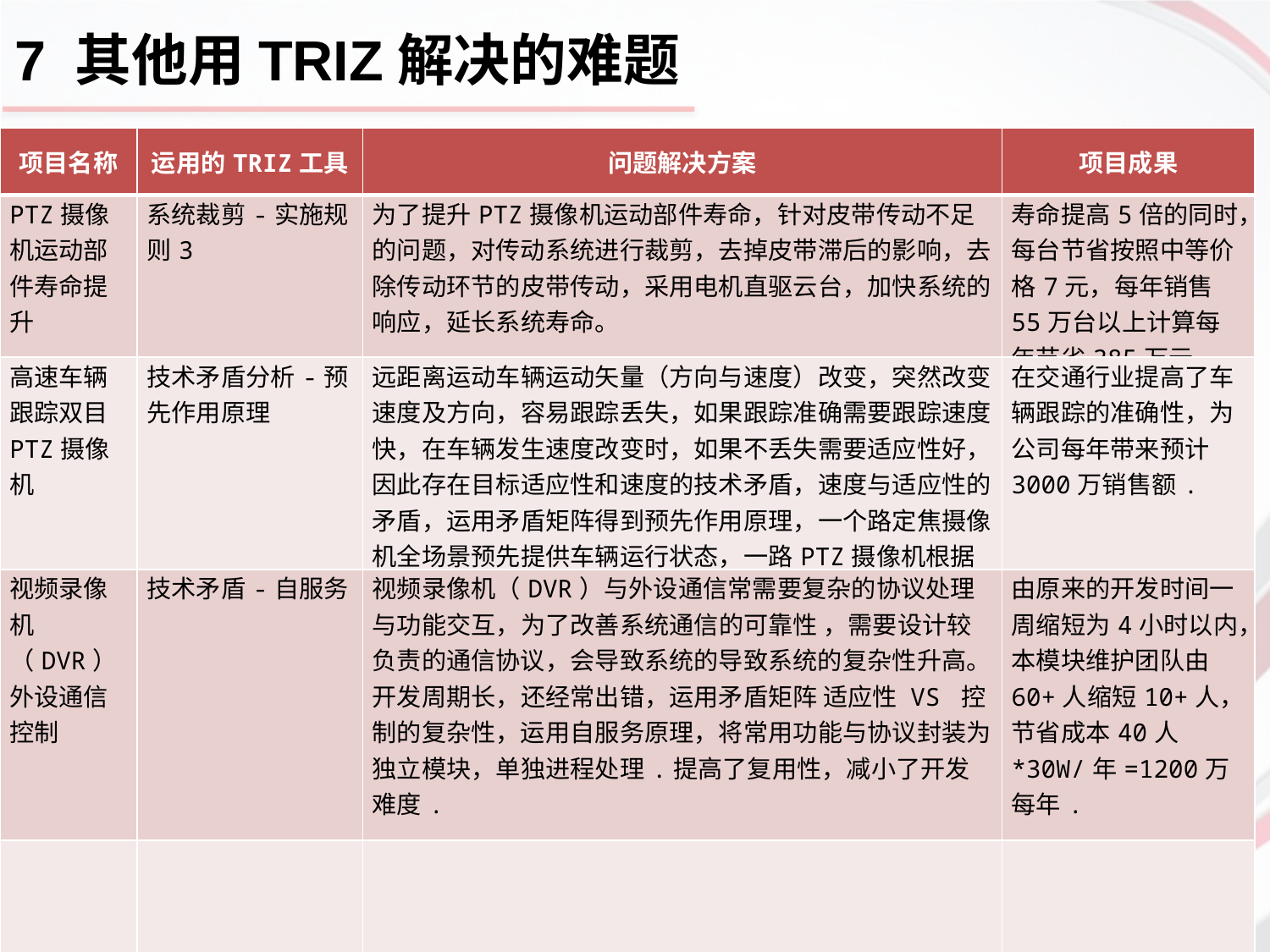

7 其他用TRIZ解决的难题
| 项目名称 | 运用的TRIZ工具 | 问题解决方案 | 项目成果 |
| --- | --- | --- | --- |
| PTZ摄像机运动部件寿命提升 | 系统裁剪-实施规则3 | 为了提升PTZ摄像机运动部件寿命，针对皮带传动不足的问题，对传动系统进行裁剪，去掉皮带滞后的影响，去除传动环节的皮带传动，采用电机直驱云台，加快系统的响应，延长系统寿命。 | 寿命提高5倍的同时，每台节省按照中等价格7元，每年销售55万台以上计算每年节省385万元. |
| 高速车辆跟踪双目PTZ摄像机 | 技术矛盾分析-预先作用原理 | 远距离运动车辆运动矢量（方向与速度）改变，突然改变速度及方向，容易跟踪丢失，如果跟踪准确需要跟踪速度快，在车辆发生速度改变时，如果不丢失需要适应性好，因此存在目标适应性和速度的技术矛盾，速度与适应性的矛盾，运用矛盾矩阵得到预先作用原理，一个路定焦摄像机全场景预先提供车辆运行状态，一路PTZ摄像机根据提供的位置及专题专职跟踪. | 在交通行业提高了车辆跟踪的准确性，为公司每年带来预计3000万销售额. |
| 视频录像机（DVR）外设通信控制 | 技术矛盾-自服务 | 视频录像机（DVR）与外设通信常需要复杂的协议处理与功能交互，为了改善系统通信的可靠性 ，需要设计较负责的通信协议，会导致系统的导致系统的复杂性升高。开发周期长，还经常出错，运用矛盾矩阵 适应性 VS 控制的复杂性，运用自服务原理，将常用功能与协议封装为独立模块，单独进程处理.提高了复用性，减小了开发难度. | 由原来的开发时间一周缩短为4小时以内，本模块维护团队由60+人缩短10+人，节省成本40人\*30W/年=1200万每年. |
|  |  |  |  |
55